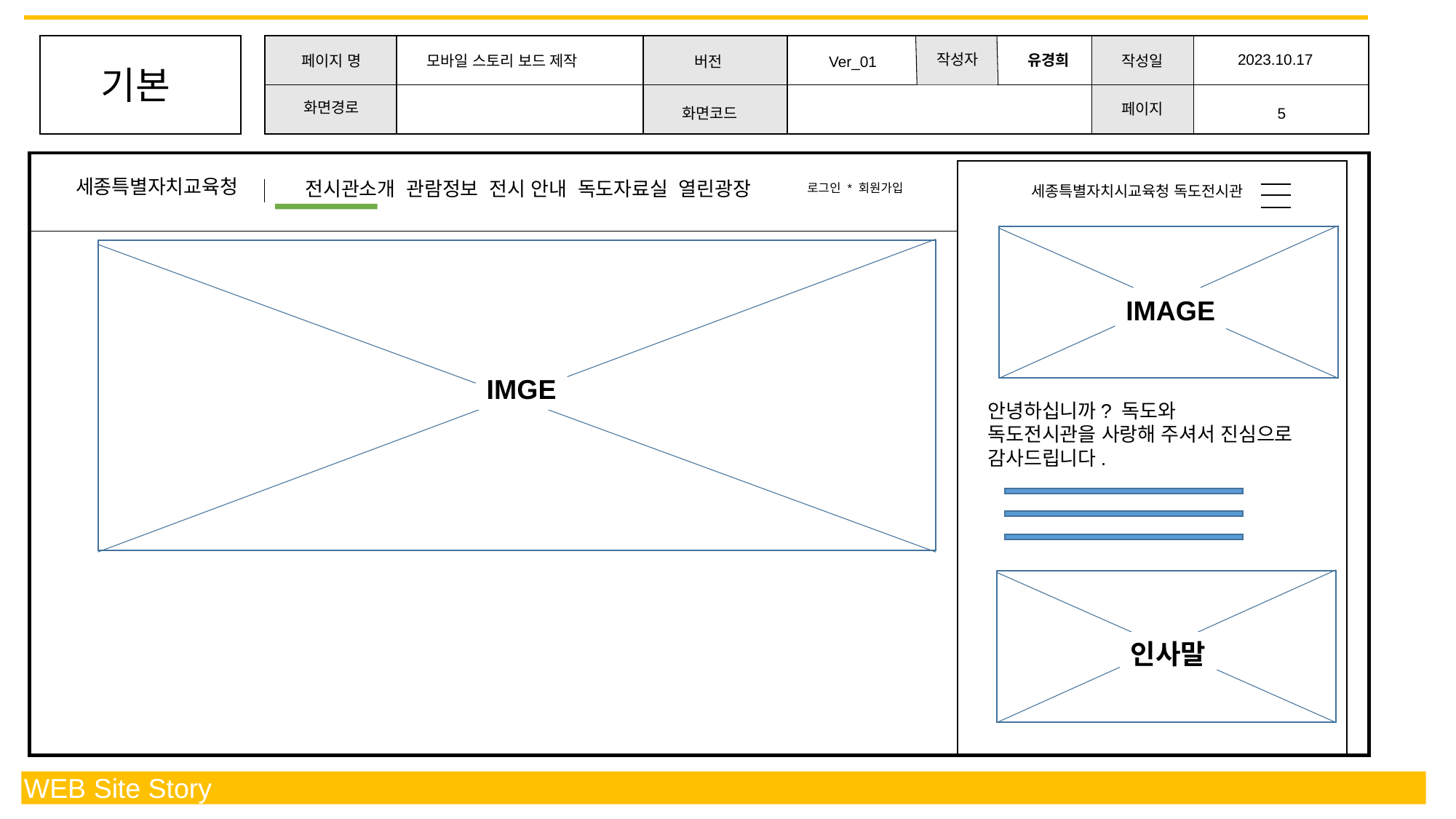

작성자
2023.10.17
유경희
작성일
페이지 명
모바일 스토리 보드 제작
Ver_01
버전

기본
화면경로
페이지
화면코드

5

세종특별자치교육청
전시관소개  관람정보  전시 안내  독도자료실  열린광장
로그인 * 회원가입
세종특별자치시교육청 독도전시관

IMAGE

IMGE
안녕하십니까? 독도와
독도전시관을 사랑해 주셔서 진심으로
감사드립니다.

인사말
WEB Site Story